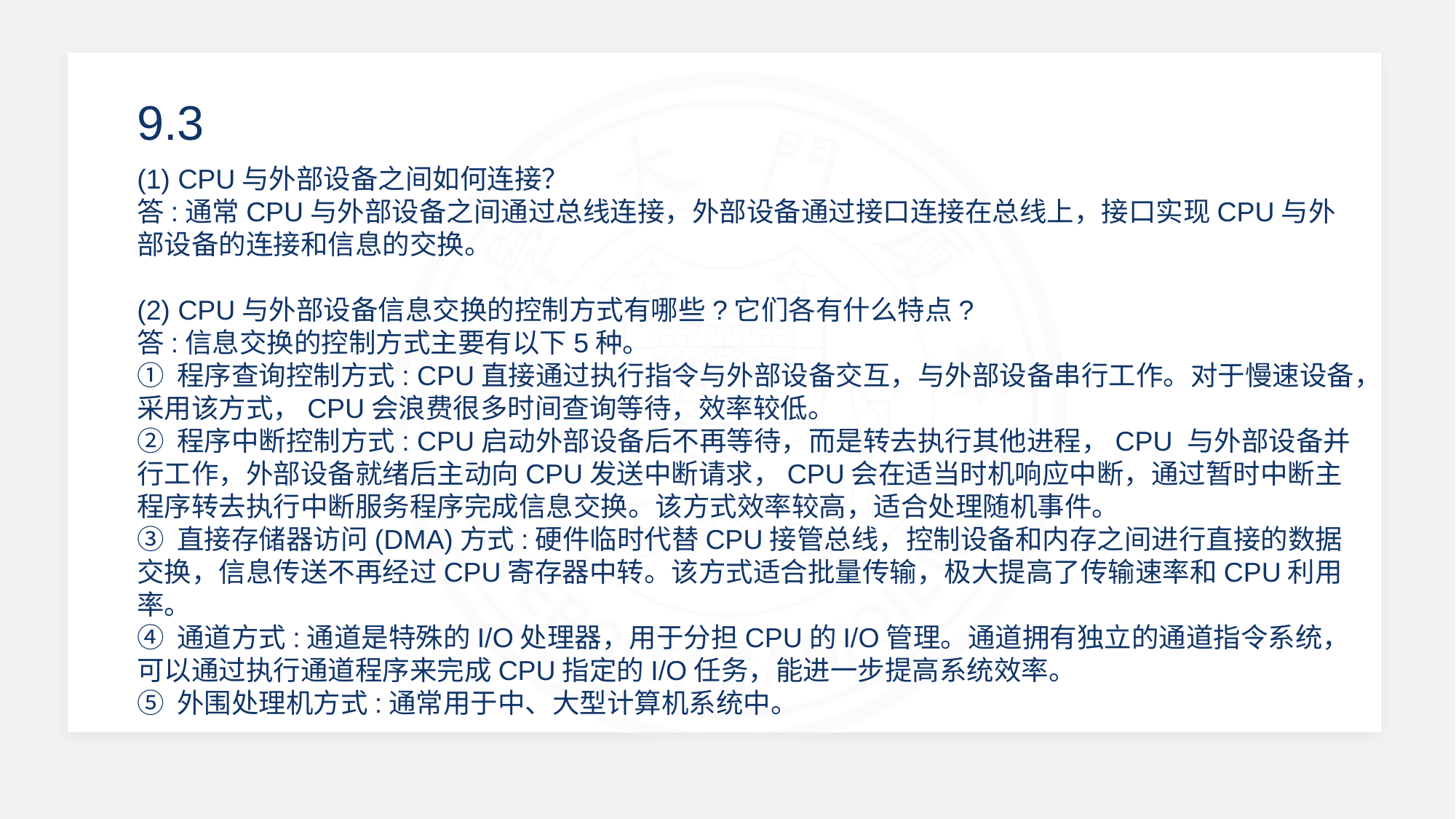

9.3
(1) CPU与外部设备之间如何连接？
答:通常CPU与外部设备之间通过总线连接，外部设备通过接口连接在总线上，接口实现CPU与外部设备的连接和信息的交换。

(2) CPU与外部设备信息交换的控制方式有哪些?它们各有什么特点?
答:信息交换的控制方式主要有以下5种。
① 程序查询控制方式: CPU直接通过执行指令与外部设备交互，与外部设备串行工作。对于慢速设备，采用该方式，CPU会浪费很多时间查询等待，效率较低。
② 程序中断控制方式: CPU启动外部设备后不再等待，而是转去执行其他进程，CPU 与外部设备并行工作，外部设备就绪后主动向CPU发送中断请求，CPU会在适当时机响应中断，通过暂时中断主程序转去执行中断服务程序完成信息交换。该方式效率较高，适合处理随机事件。
③ 直接存储器访问(DMA)方式:硬件临时代替CPU接管总线，控制设备和内存之间进行直接的数据交换，信息传送不再经过CPU寄存器中转。该方式适合批量传输，极大提高了传输速率和CPU利用率。
④ 通道方式:通道是特殊的I/O处理器，用于分担CPU的I/O管理。通道拥有独立的通道指令系统，可以通过执行通道程序来完成CPU指定的I/O任务，能进一步提高系统效率。
⑤ 外围处理机方式:通常用于中、大型计算机系统中。